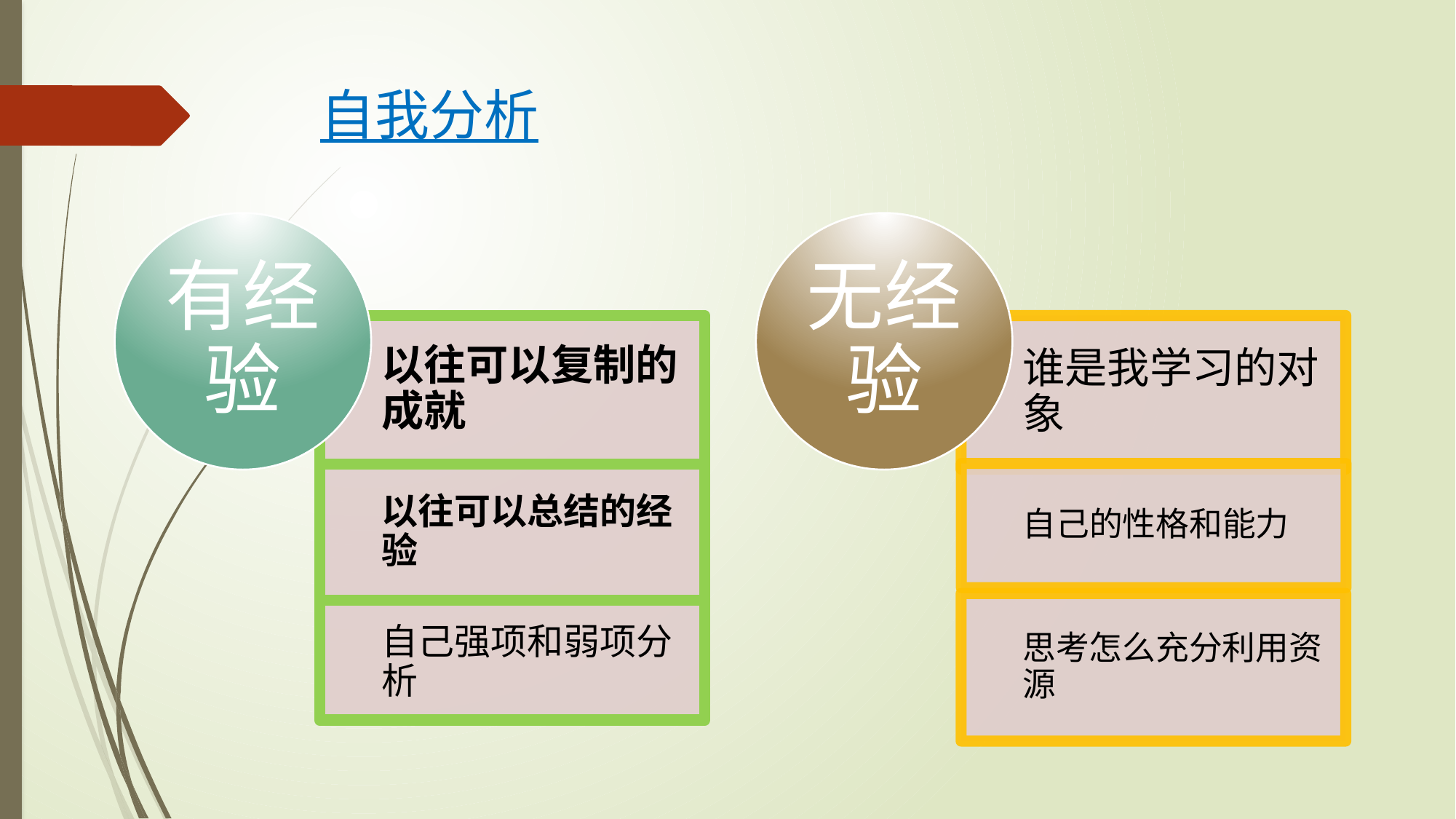

# 自我分析
以往可以复制的成就
以往可以总结的经验

自己强项和弱项分析

有经验
谁是我学习的对象
自己的性格和能力
思考怎么充分利用资源
无经验